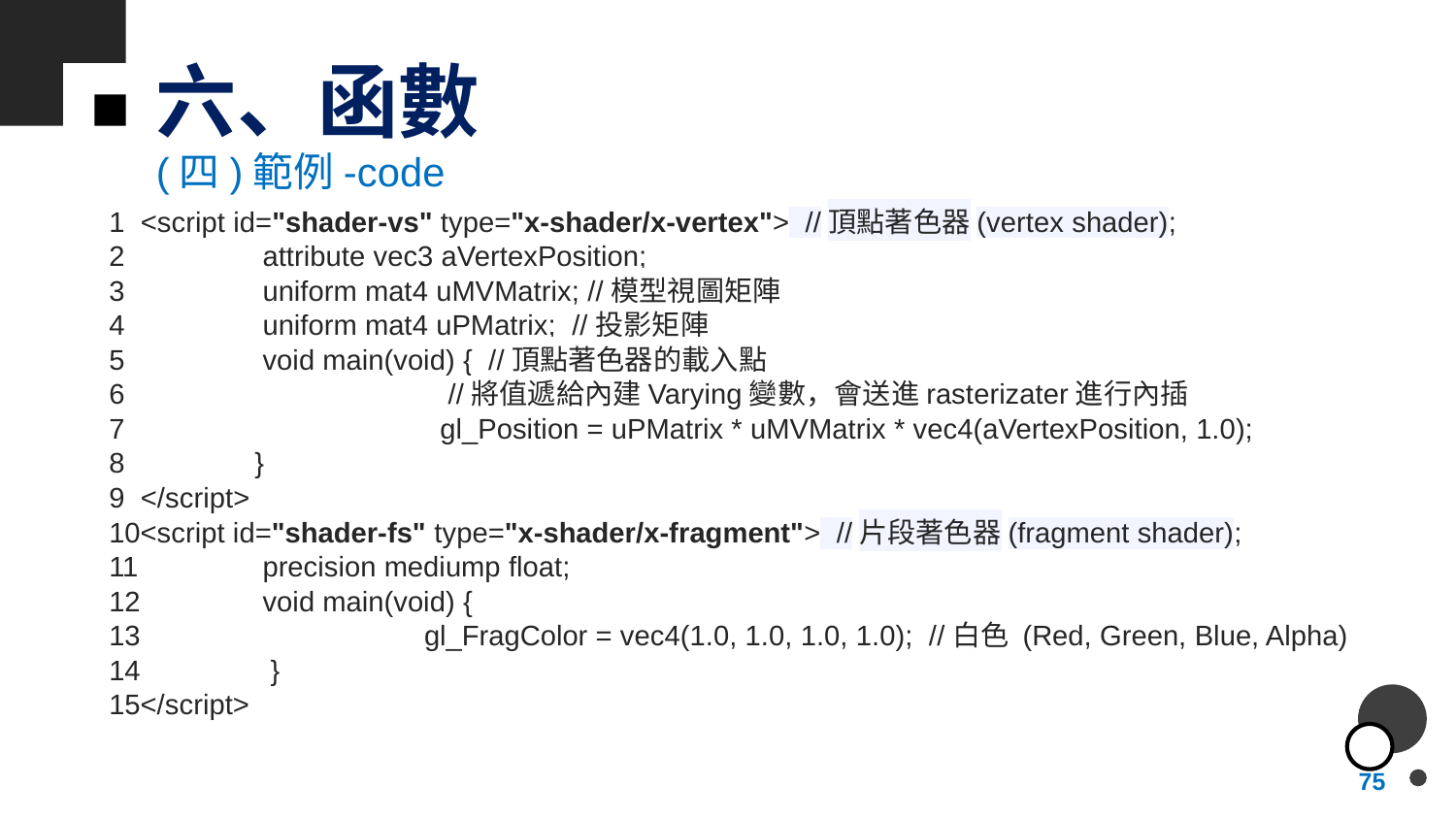

# 六、函數
(四)範例-code
1  <script id="shader-vs" type="x-shader/x-vertex">  //頂點著色器(vertex shader);
2   	 attribute vec3 aVertexPosition;
3   	 uniform mat4 uMVMatrix; //模型視圖矩陣
4   	 uniform mat4 uPMatrix;  //投影矩陣
5   	 void main(void) {  //頂點著色器的載入點
6   		      //將值遞給內建Varying變數，會送進rasterizater進行內插
7     		     gl_Position = uPMatrix * uMVMatrix * vec4(aVertexPosition, 1.0);
8      	}
9  </script>
10<script id="shader-fs" type="x-shader/x-fragment">  //片段著色器(fragment shader);
11   	 precision mediump float;
12   	 void main(void) {
13     		   gl_FragColor = vec4(1.0, 1.0, 1.0, 1.0);  //白色 (Red, Green, Blue, Alpha)
14  	  }
15</script>

75